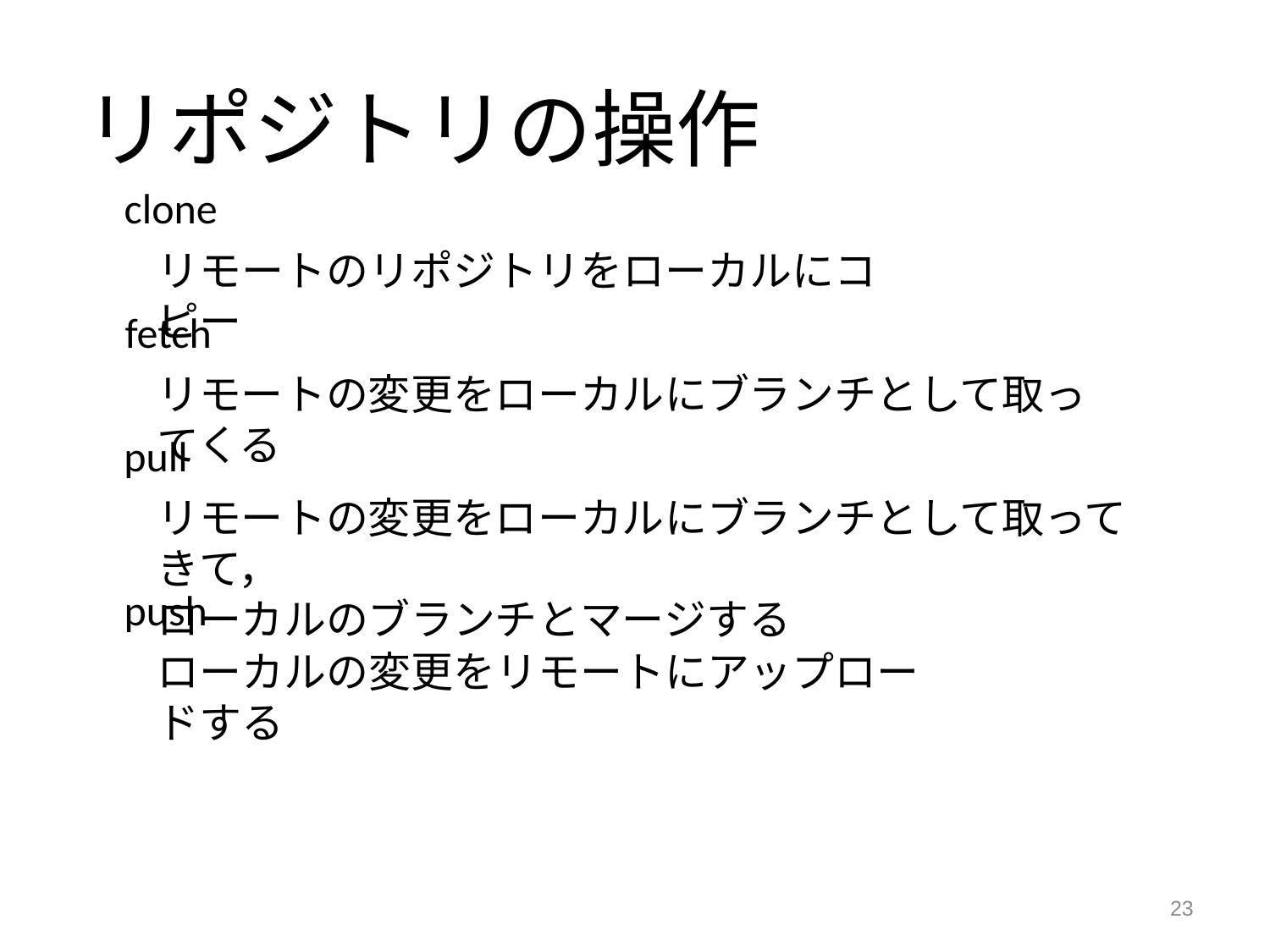

リポジトリの操作
clone
リモートのリポジトリをローカルにコピー
fetch
リモートの変更をローカルにブランチとして取ってくる
pull
リモートの変更をローカルにブランチとして取ってきて，
ローカルのブランチとマージする
push
ローカルの変更をリモートにアップロードする
23